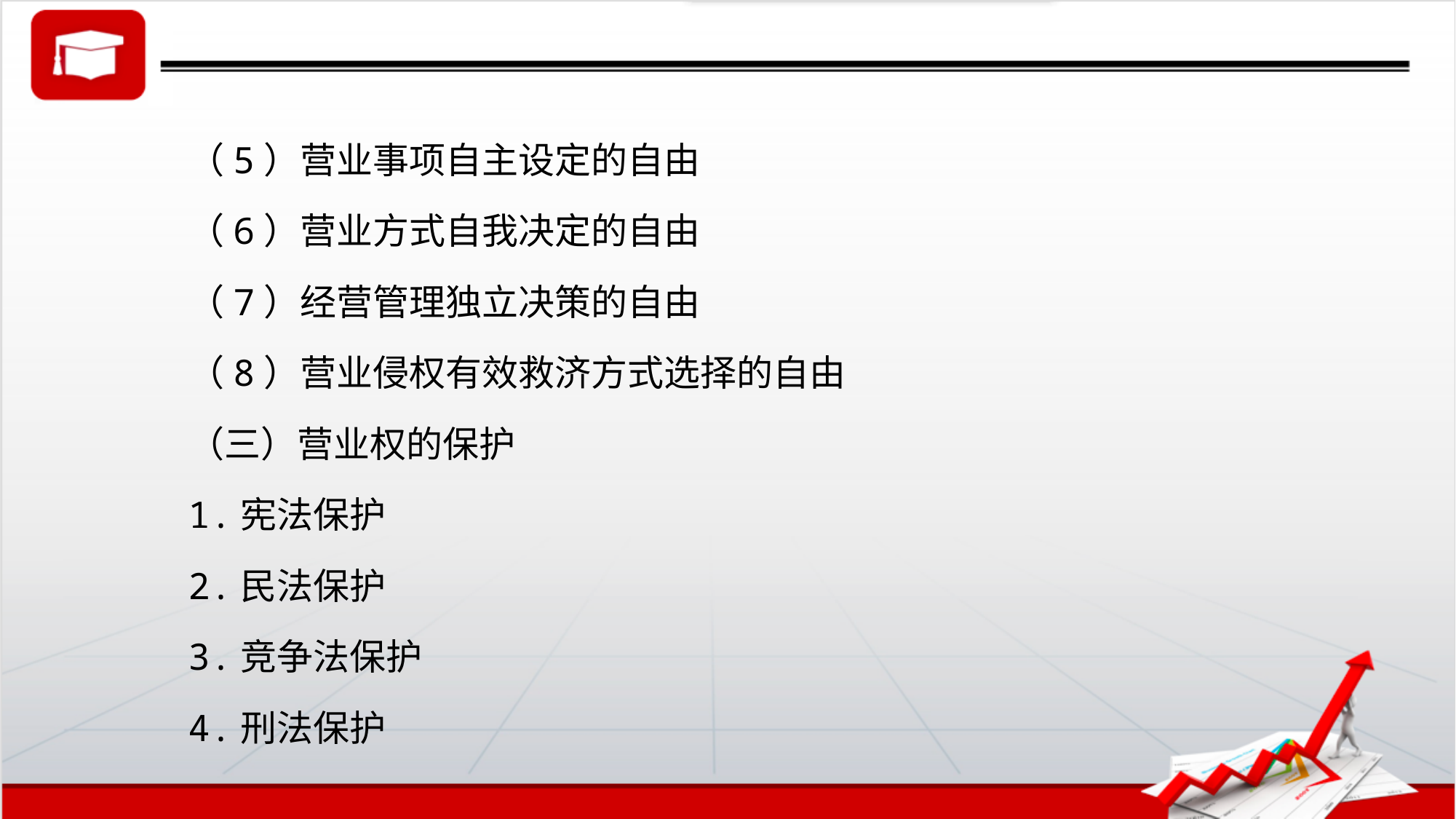

（5）营业事项自主设定的自由
（6）营业方式自我决定的自由
（7）经营管理独立决策的自由
（8）营业侵权有效救济方式选择的自由
（三）营业权的保护
1.宪法保护
2.民法保护
3.竞争法保护
4.刑法保护